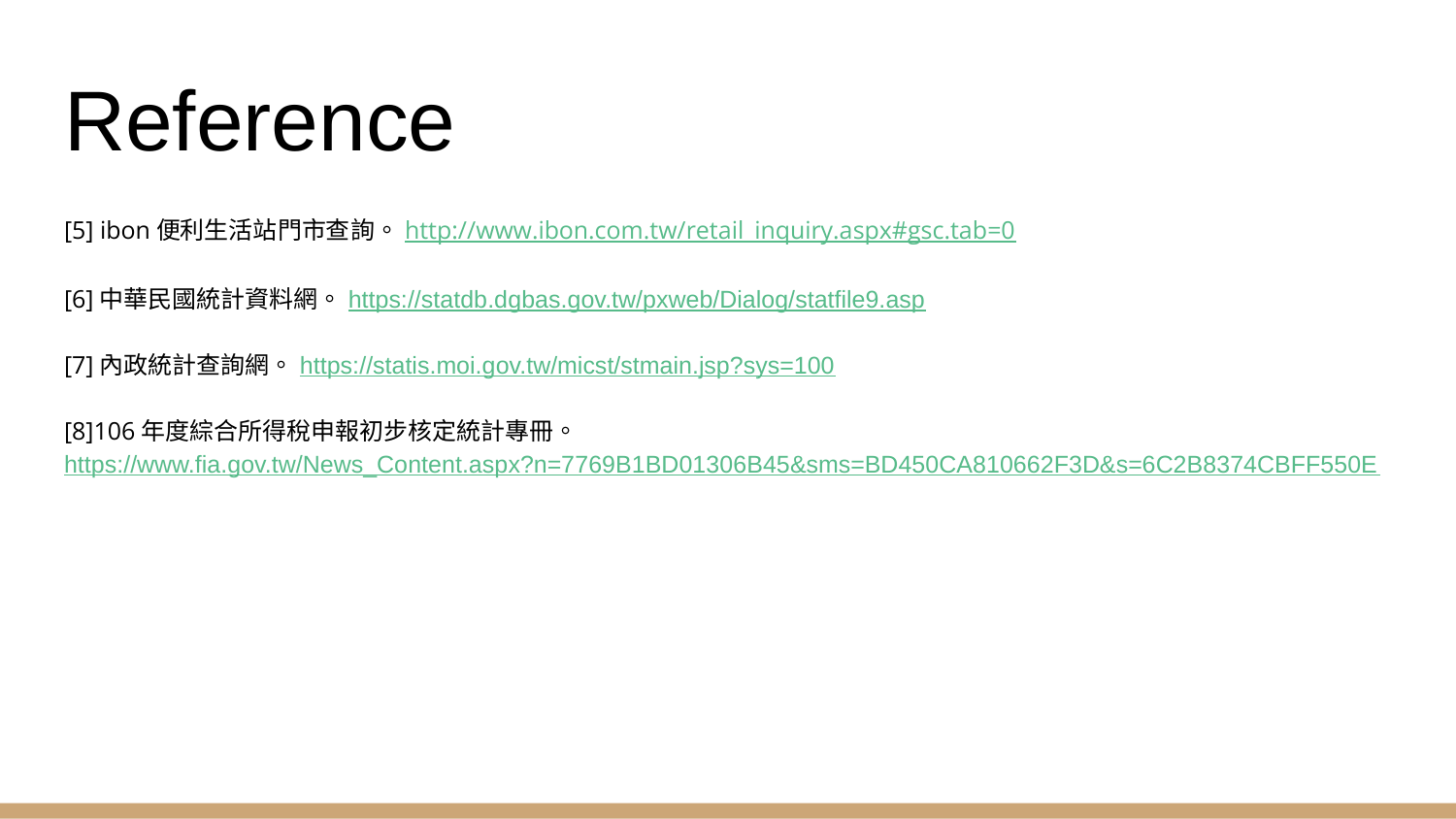

# Reference
[5] ibon便利生活站門市查詢。http://www.ibon.com.tw/retail_inquiry.aspx#gsc.tab=0
[6]中華民國統計資料網。https://statdb.dgbas.gov.tw/pxweb/Dialog/statfile9.asp
[7]內政統計查詢網。https://statis.moi.gov.tw/micst/stmain.jsp?sys=100
[8]106年度綜合所得稅申報初步核定統計專冊。https://www.fia.gov.tw/News_Content.aspx?n=7769B1BD01306B45&sms=BD450CA810662F3D&s=6C2B8374CBFF550E